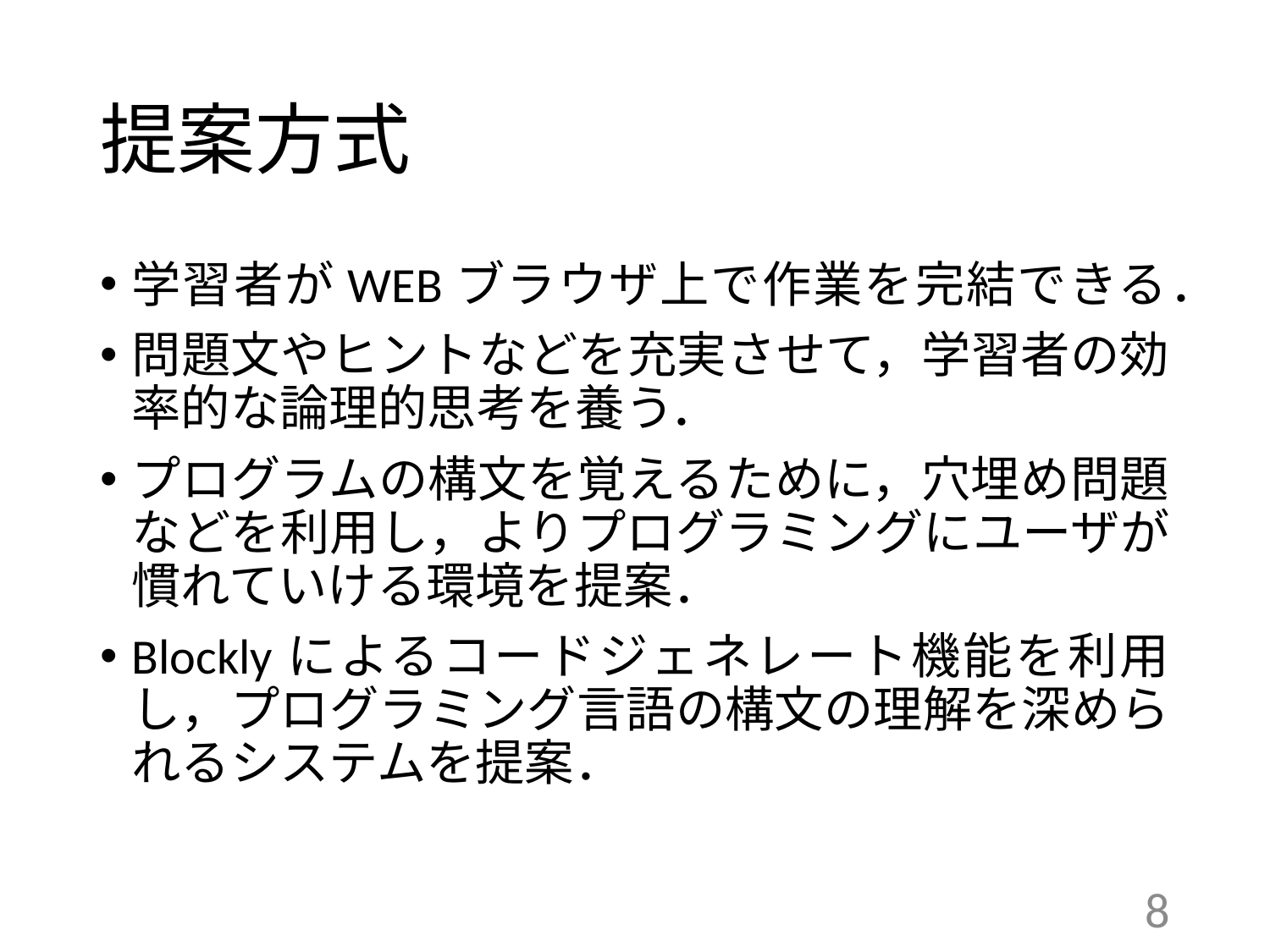

# 提案方式
学習者がWEBブラウザ上で作業を完結できる．
問題文やヒントなどを充実させて，学習者の効率的な論理的思考を養う．
プログラムの構文を覚えるために，穴埋め問題などを利用し，よりプログラミングにユーザが慣れていける環境を提案．
Blocklyによるコードジェネレート機能を利用し，プログラミング言語の構文の理解を深められるシステムを提案．

8